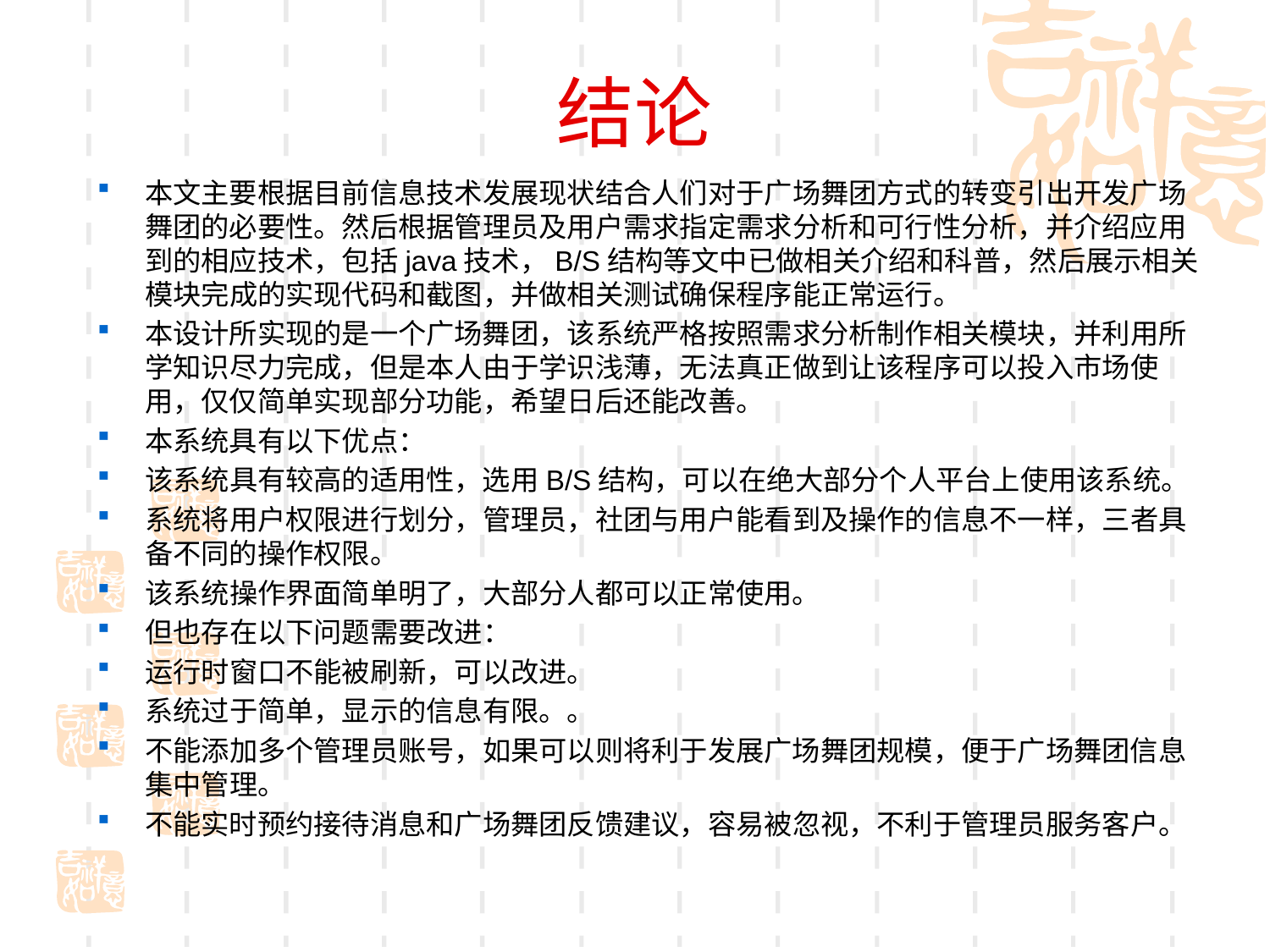

# 结论
本文主要根据目前信息技术发展现状结合人们对于广场舞团方式的转变引出开发广场舞团的必要性。然后根据管理员及用户需求指定需求分析和可行性分析，并介绍应用到的相应技术，包括java技术，B/S结构等文中已做相关介绍和科普，然后展示相关模块完成的实现代码和截图，并做相关测试确保程序能正常运行。
本设计所实现的是一个广场舞团，该系统严格按照需求分析制作相关模块，并利用所学知识尽力完成，但是本人由于学识浅薄，无法真正做到让该程序可以投入市场使用，仅仅简单实现部分功能，希望日后还能改善。
本系统具有以下优点：
该系统具有较高的适用性，选用B/S结构，可以在绝大部分个人平台上使用该系统。
系统将用户权限进行划分，管理员，社团与用户能看到及操作的信息不一样，三者具备不同的操作权限。
该系统操作界面简单明了，大部分人都可以正常使用。
但也存在以下问题需要改进：
运行时窗口不能被刷新，可以改进。
系统过于简单，显示的信息有限。。
不能添加多个管理员账号，如果可以则将利于发展广场舞团规模，便于广场舞团信息集中管理。
不能实时预约接待消息和广场舞团反馈建议，容易被忽视，不利于管理员服务客户。